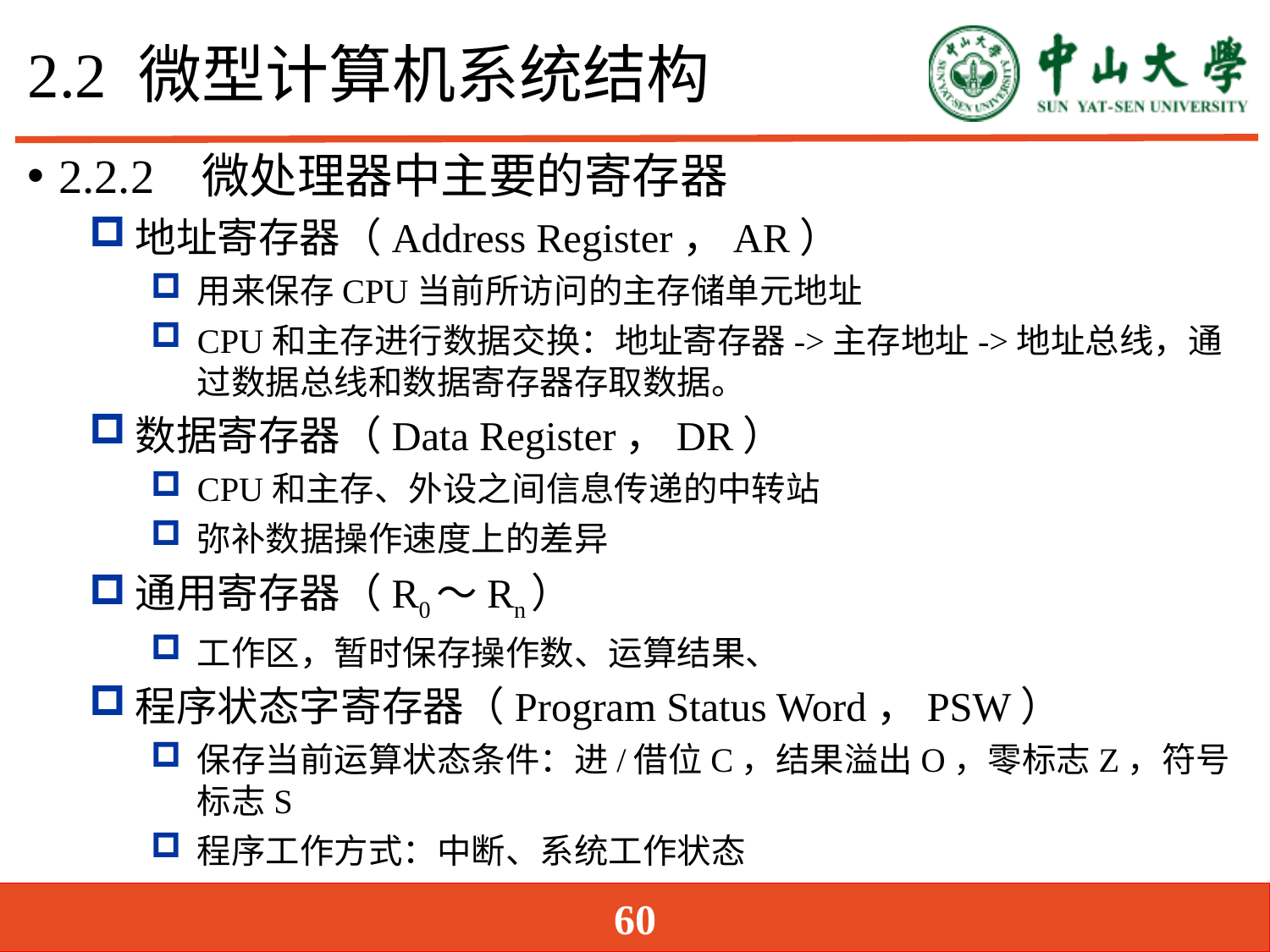

# 2.2 微型计算机系统结构
2.2.2   微处理器中主要的寄存器
地址寄存器（Address Register，AR）
用来保存CPU当前所访问的主存储单元地址
CPU和主存进行数据交换：地址寄存器->主存地址->地址总线，通过数据总线和数据寄存器存取数据。
数据寄存器（Data Register，DR）
CPU和主存、外设之间信息传递的中转站
弥补数据操作速度上的差异
通用寄存器（R0～Rn）
工作区，暂时保存操作数、运算结果、
程序状态字寄存器（Program Status Word，PSW）
保存当前运算状态条件：进/借位C，结果溢出O，零标志Z，符号标志S
程序工作方式：中断、系统工作状态
60